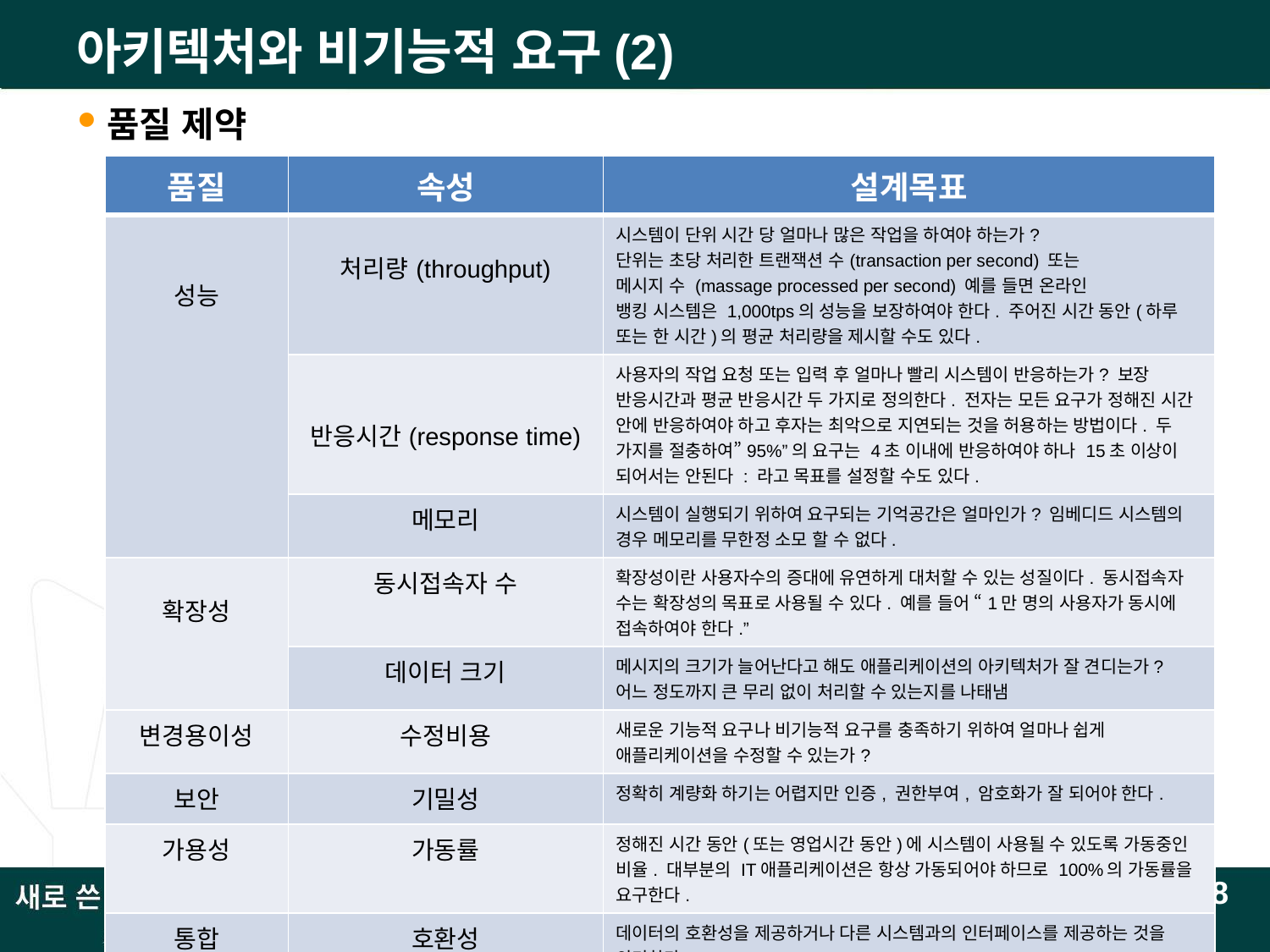

# 아키텍처와 비기능적 요구(2)
품질 제약
| 품질 | 속성 | 설계목표 |
| --- | --- | --- |
| 성능 | 처리량(throughput) | 시스템이 단위 시간 당 얼마나 많은 작업을 하여야 하는가? 단위는 초당 처리한 트랜잭션 수(transaction per second) 또는 메시지 수 (massage processed per second) 예를 들면 온라인 뱅킹 시스템은 1,000tps의 성능을 보장하여야 한다. 주어진 시간 동안(하루 또는 한 시간)의 평균 처리량을 제시할 수도 있다. |
|  | 반응시간(response time) | 사용자의 작업 요청 또는 입력 후 얼마나 빨리 시스템이 반응하는가? 보장 반응시간과 평균 반응시간 두 가지로 정의한다. 전자는 모든 요구가 정해진 시간 안에 반응하여야 하고 후자는 최악으로 지연되는 것을 허용하는 방법이다. 두 가지를 절충하여”95%”의 요구는 4초 이내에 반응하여야 하나 15초 이상이 되어서는 안된다 : 라고 목표를 설정할 수도 있다. |
|  | 메모리 | 시스템이 실행되기 위하여 요구되는 기억공간은 얼마인가? 임베디드 시스템의 경우 메모리를 무한정 소모 할 수 없다. |
| 확장성 | 동시접속자 수 | 확장성이란 사용자수의 증대에 유연하게 대처할 수 있는 성질이다. 동시접속자 수는 확장성의 목표로 사용될 수 있다. 예를 들어 “1만 명의 사용자가 동시에 접속하여야 한다.” |
|  | 데이터 크기 | 메시지의 크기가 늘어난다고 해도 애플리케이션의 아키텍처가 잘 견디는가? 어느 정도까지 큰 무리 없이 처리할 수 있는지를 나태냄 |
| 변경용이성 | 수정비용 | 새로운 기능적 요구나 비기능적 요구를 충족하기 위하여 얼마나 쉽게 애플리케이션을 수정할 수 있는가? |
| 보안 | 기밀성 | 정확히 계량화 하기는 어렵지만 인증, 권한부여, 암호화가 잘 되어야 한다. |
| 가용성 | 가동률 | 정해진 시간 동안(또는 영업시간 동안)에 시스템이 사용될 수 있도록 가동중인 비율. 대부분의 IT애플리케이션은 항상 가동되어야 하므로 100%의 가동률을 요구한다. |
| 통합 | 호환성 | 데이터의 호환성을 제공하거나 다른 시스템과의 인터페이스를 제공하는 것을 의미한다. |